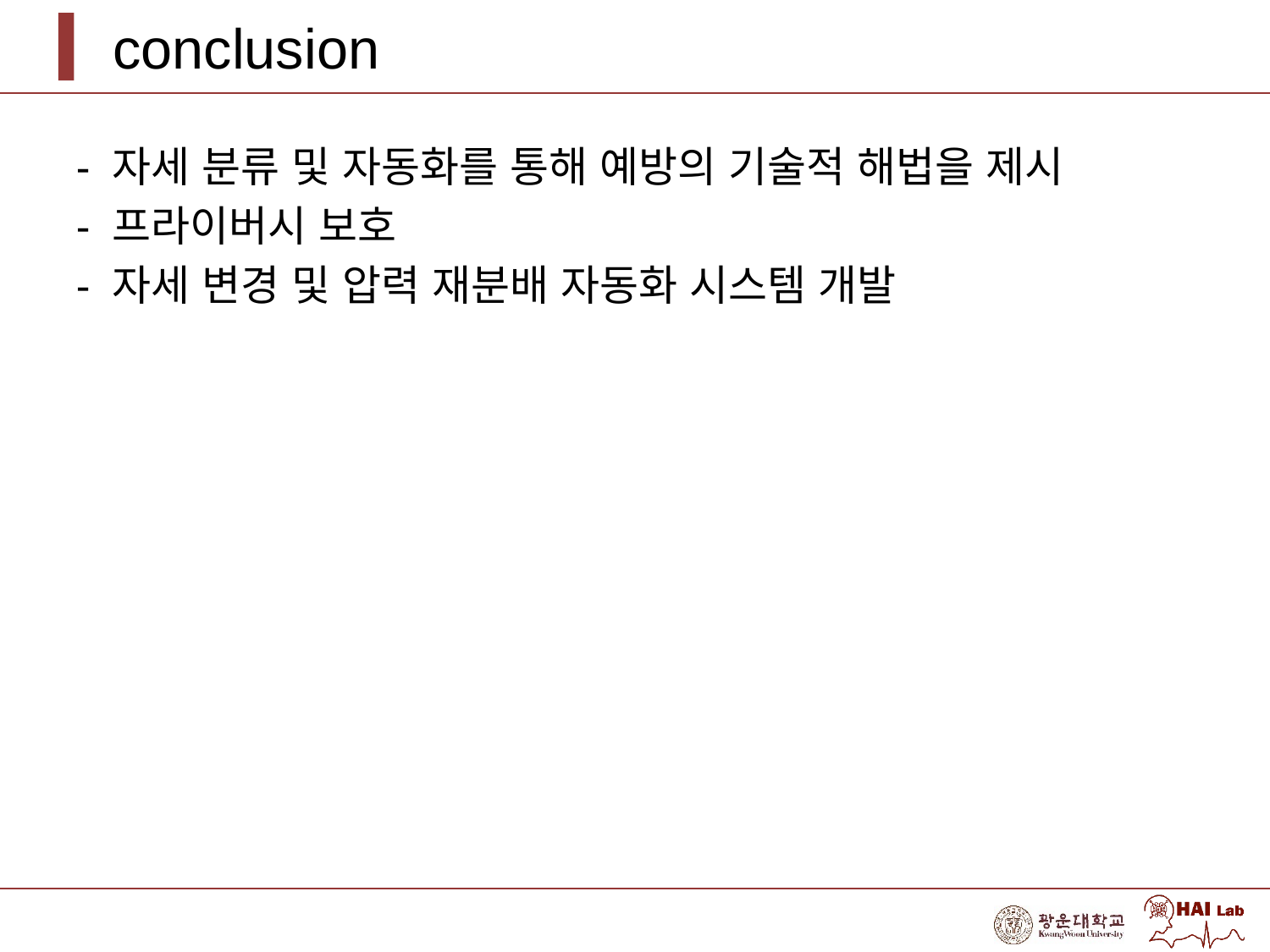

# conclusion
- 자세 분류 및 자동화를 통해 예방의 기술적 해법을 제시
- 프라이버시 보호
- 자세 변경 및 압력 재분배 자동화 시스템 개발